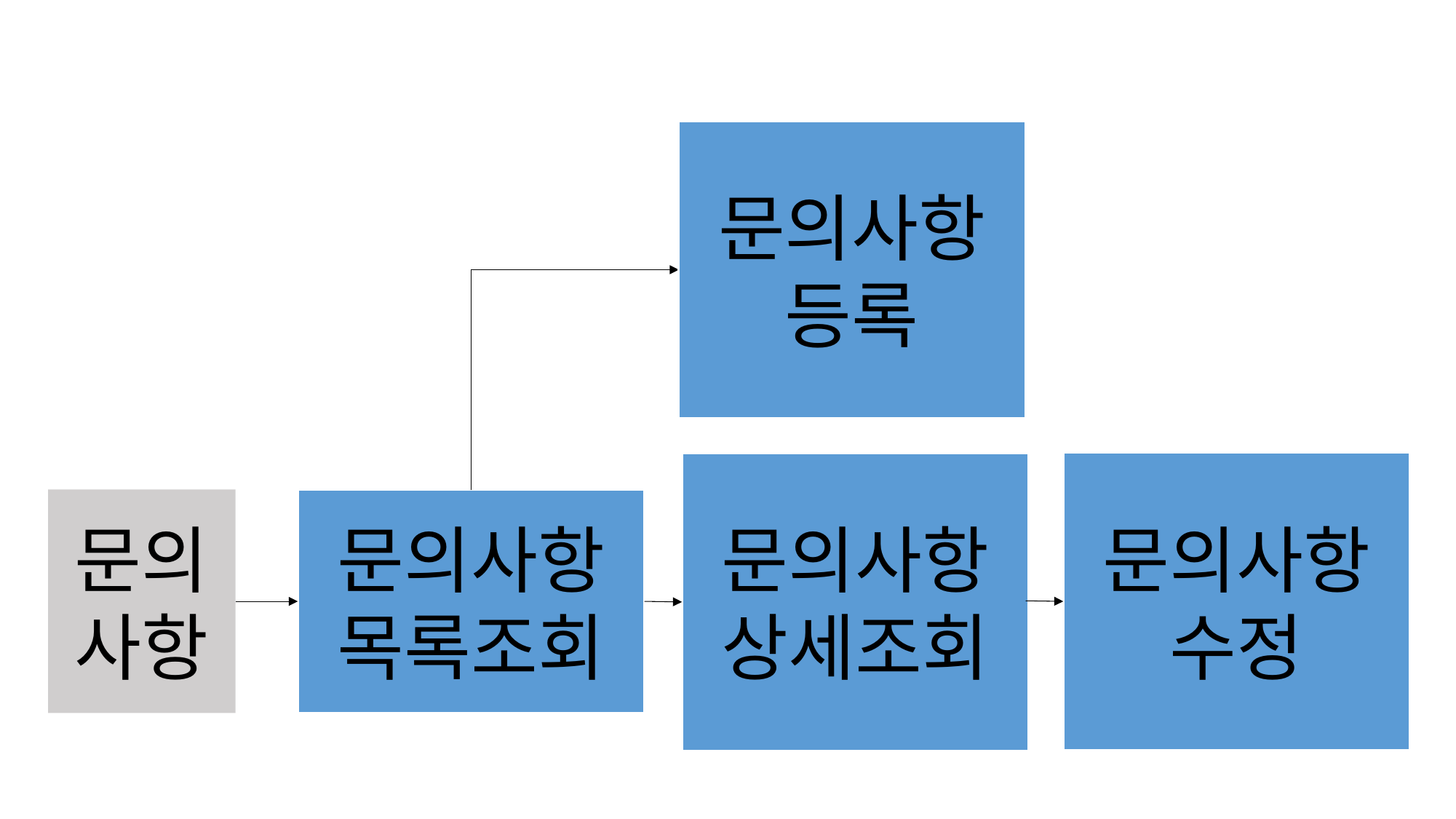

문의사항 등록
문의사항
수정
문의사항
상세조회
문의사항
문의사항 목록조회